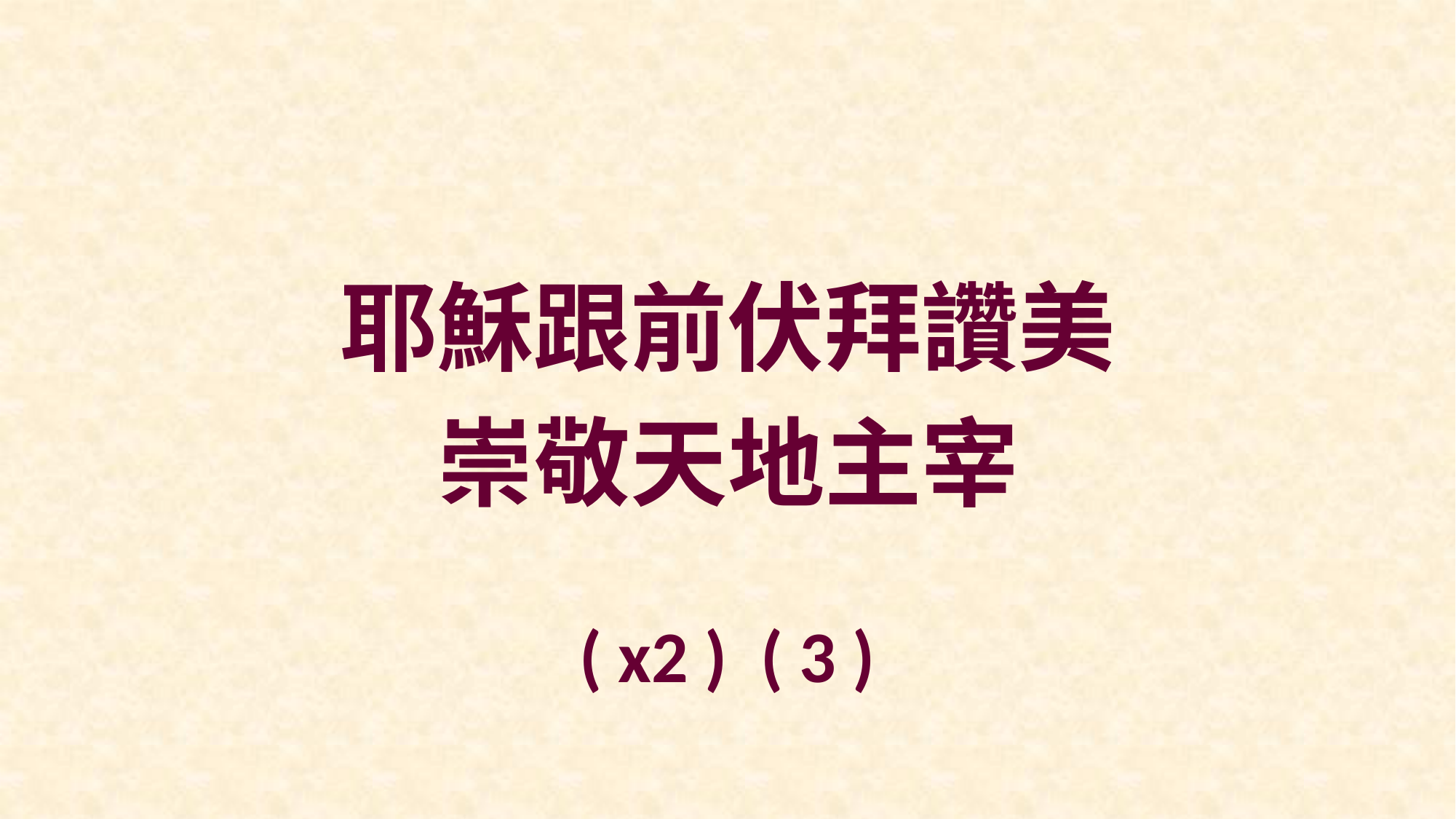

耶穌跟前伏拜讚美
崇敬天地主宰
( x2 )  ( 3 )